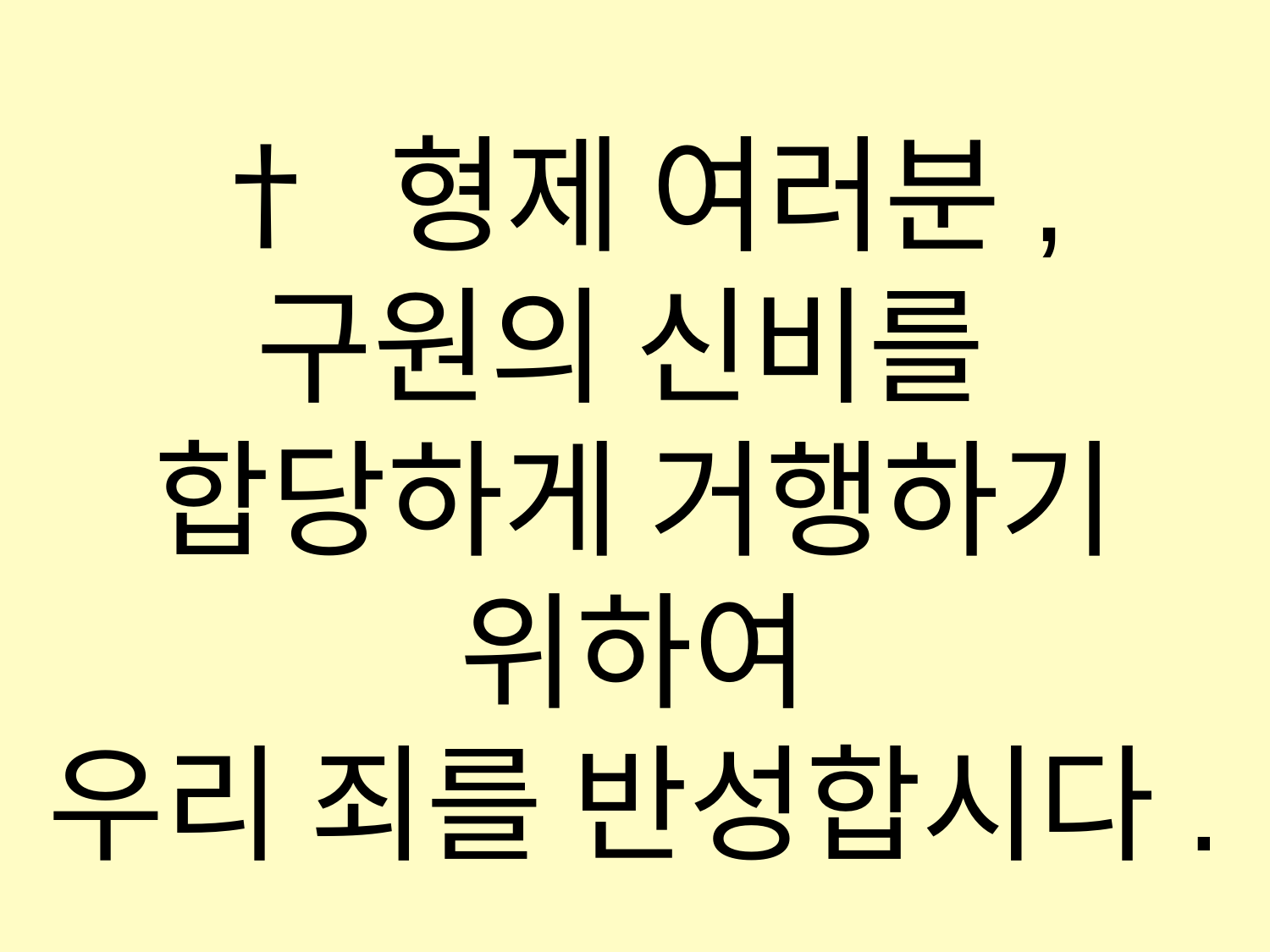

† 형제 여러분, 구원의 신비를
합당하게 거행하기 위하여
우리 죄를 반성합시다.